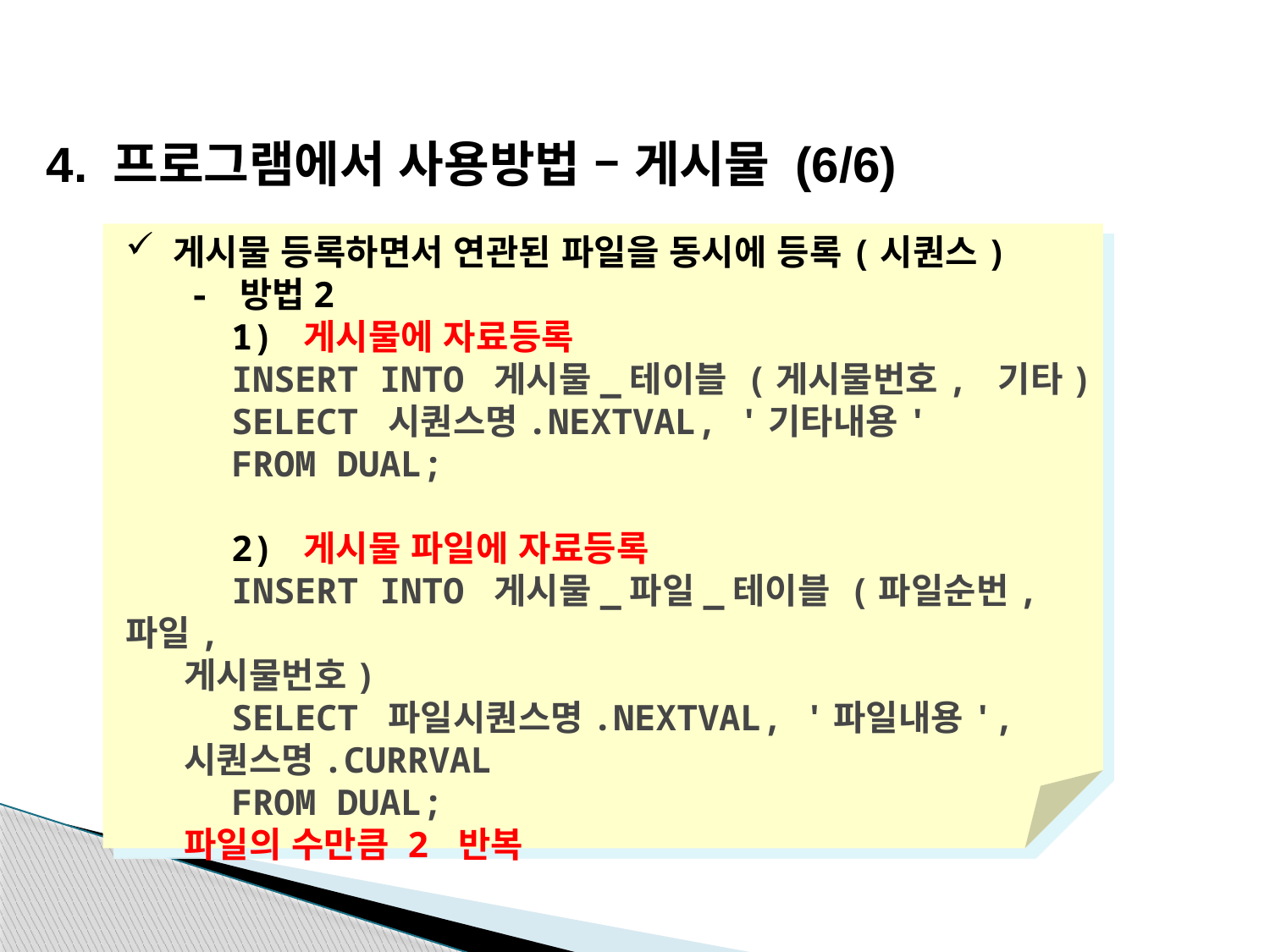

4. 프로그램에서 사용방법 – 게시물 (6/6)
게시물 등록하면서 연관된 파일을 동시에 등록(시퀀스)
   - 방법2
     1) 게시물에 자료등록
     INSERT INTO 게시물_테이블 (게시물번호, 기타)
     SELECT 시퀀스명.NEXTVAL, '기타내용'
     FROM DUAL;

     2) 게시물 파일에 자료등록
     INSERT INTO 게시물_파일_테이블 (파일순번, 파일,
     게시물번호)
     SELECT 파일시퀀스명.NEXTVAL, '파일내용',
     시퀀스명.CURRVAL
     FROM DUAL;
     파일의 수만큼 2 반복